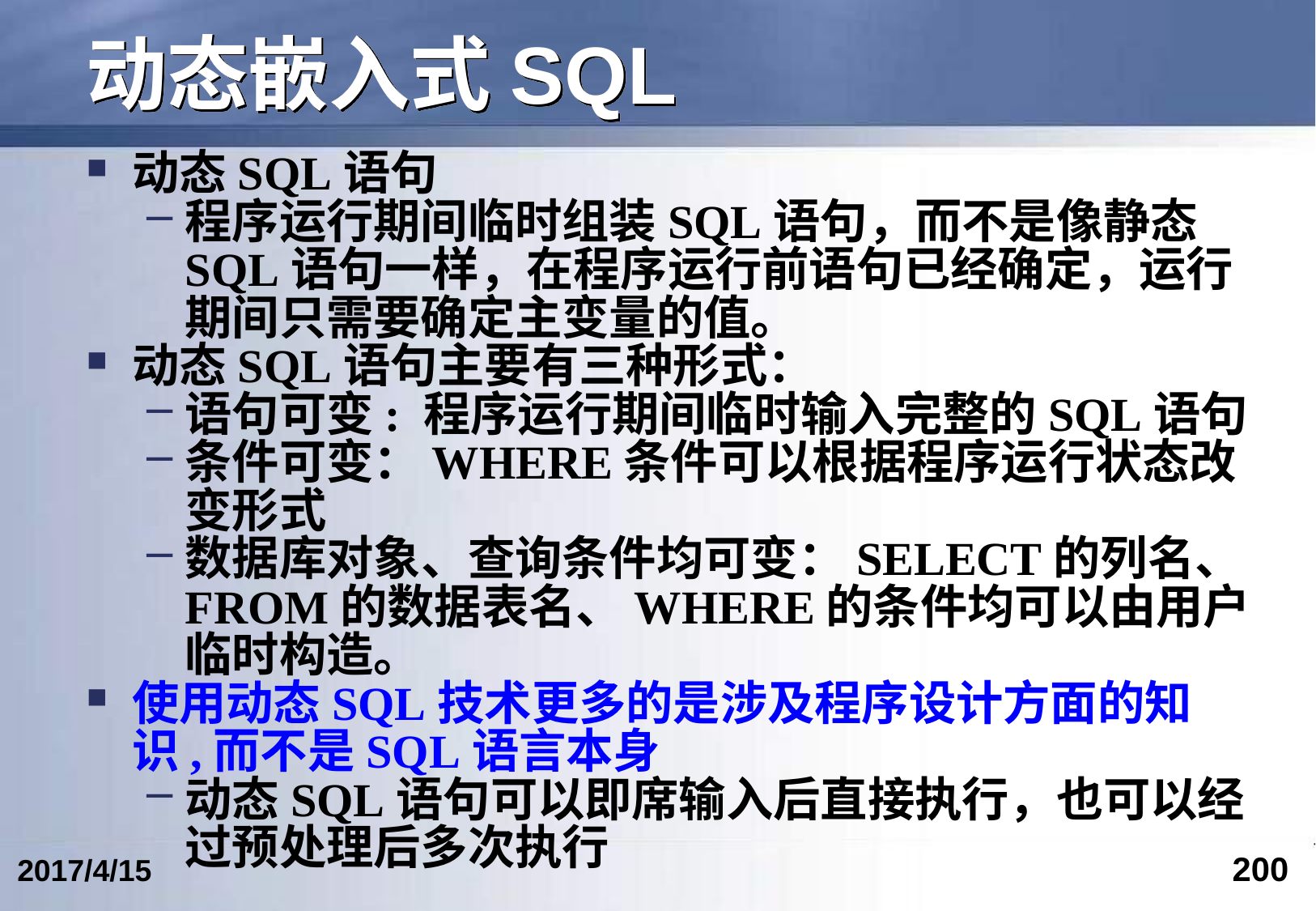

# 动态嵌入式SQL
动态SQL语句
程序运行期间临时组装SQL语句，而不是像静态SQL语句一样，在程序运行前语句已经确定，运行期间只需要确定主变量的值。
动态SQL语句主要有三种形式：
语句可变: 程序运行期间临时输入完整的SQL语句
条件可变：WHERE条件可以根据程序运行状态改变形式
数据库对象、查询条件均可变：SELECT的列名、FROM的数据表名、WHERE的条件均可以由用户临时构造。
使用动态SQL技术更多的是涉及程序设计方面的知识,而不是SQL语言本身
动态SQL语句可以即席输入后直接执行，也可以经过预处理后多次执行
200
2017/4/15